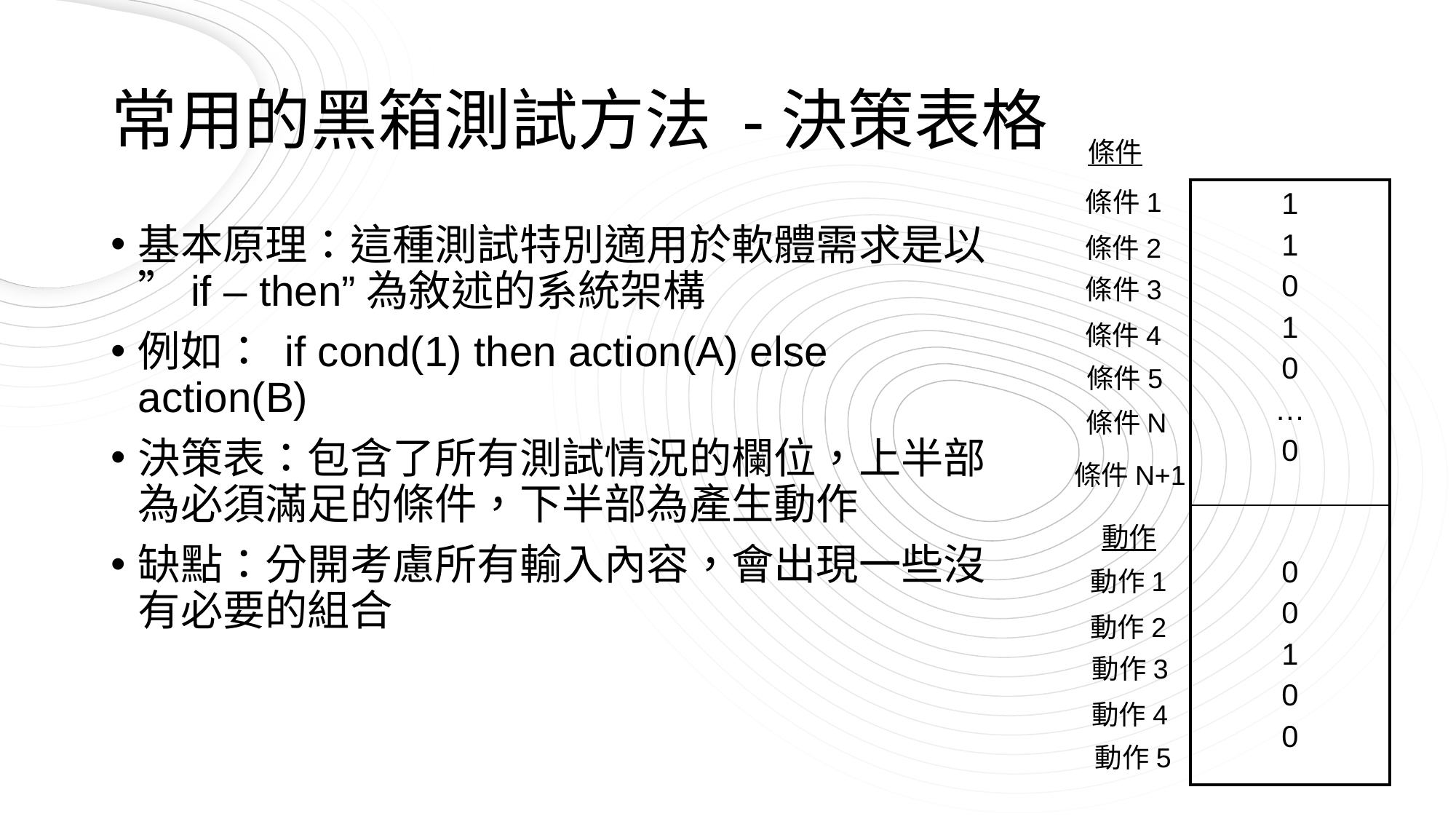

# 常用的黑箱測試方法 -決策表格
條件
條件1
| 1 1 0 1 0 … 0 |
| --- |
| 0 0 1 0 0 |
基本原理：這種測試特別適用於軟體需求是以”if – then”為敘述的系統架構
例如： if cond(1) then action(A) else action(B)
決策表：包含了所有測試情況的欄位，上半部為必須滿足的條件，下半部為產生動作
缺點：分開考慮所有輸入內容，會出現一些沒有必要的組合

條件2
條件3
條件4
條件5
條件N
條件N+1
動作
動作1
動作2
動作3
動作4
動作5